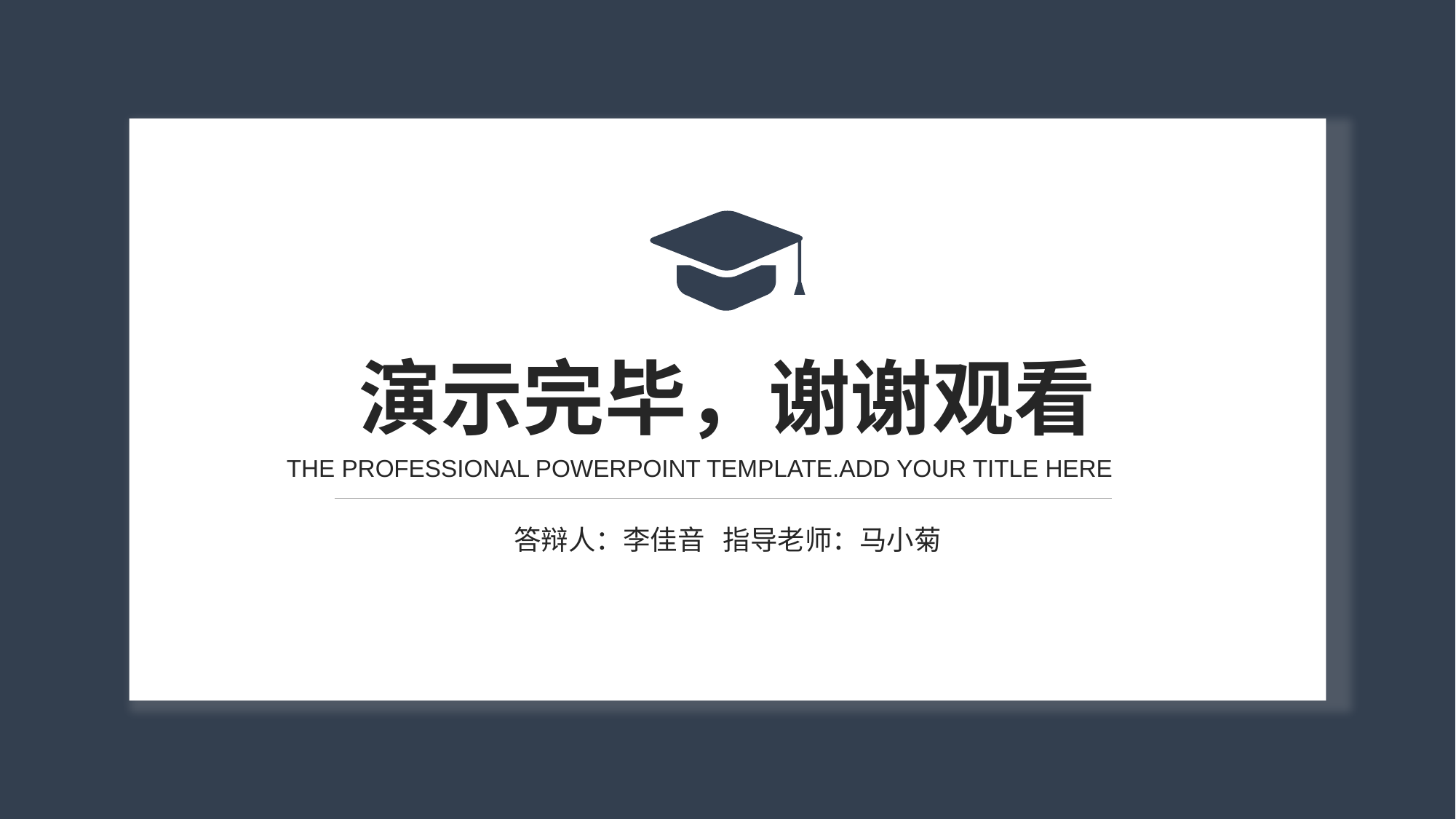

演示完毕，谢谢观看
THE PROFESSIONAL POWERPOINT TEMPLATE.ADD YOUR TITLE HERE
答辩人：李佳音   指导老师：马小菊